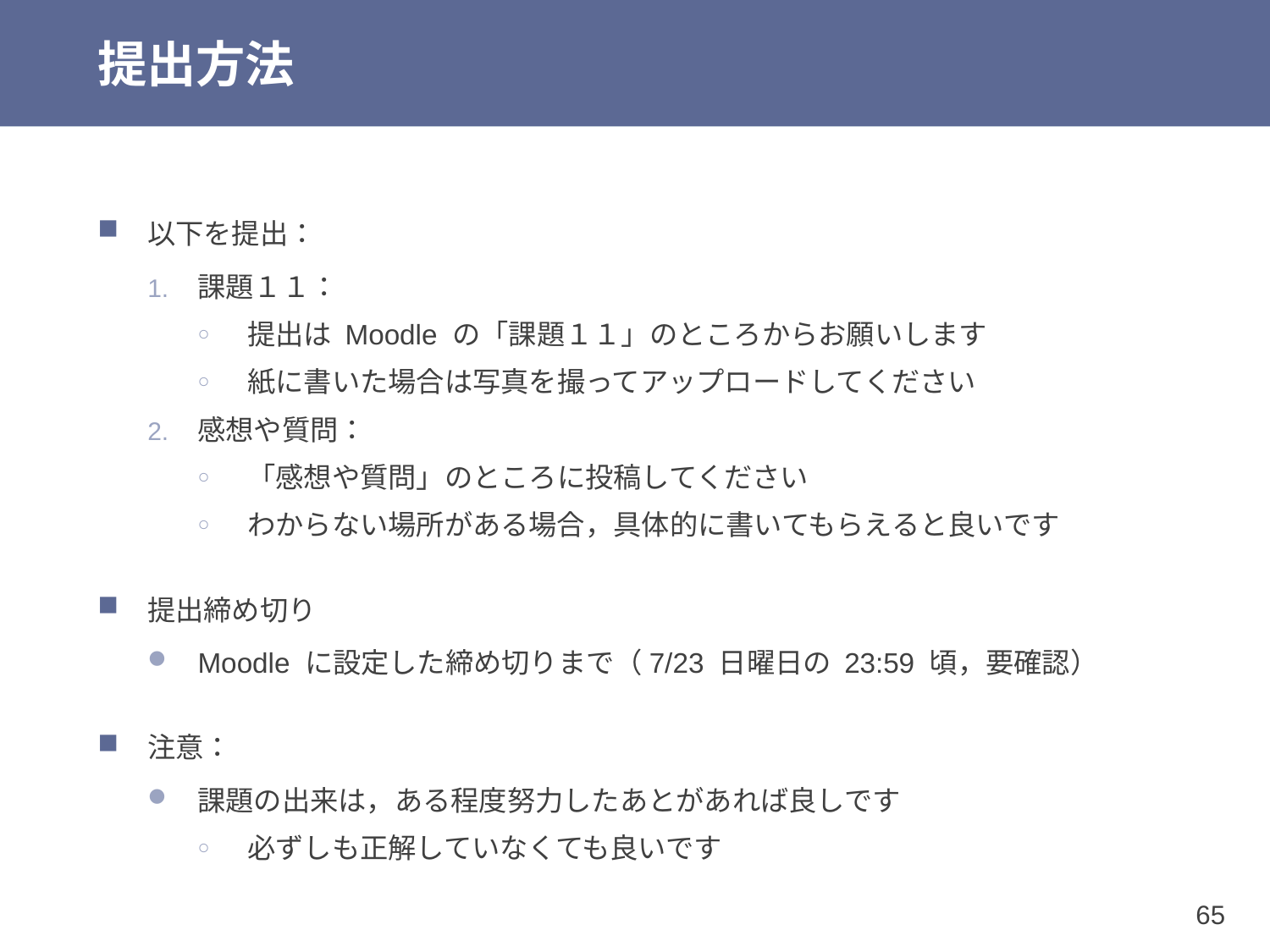

# 提出方法
以下を提出：
課題１１：
提出は Moodle の「課題１１」のところからお願いします
紙に書いた場合は写真を撮ってアップロードしてください
感想や質問：
「感想や質問」のところに投稿してください
わからない場所がある場合，具体的に書いてもらえると良いです
提出締め切り
Moodle に設定した締め切りまで（7/23 日曜日の 23:59 頃，要確認）
注意：
課題の出来は，ある程度努力したあとがあれば良しです
必ずしも正解していなくても良いです